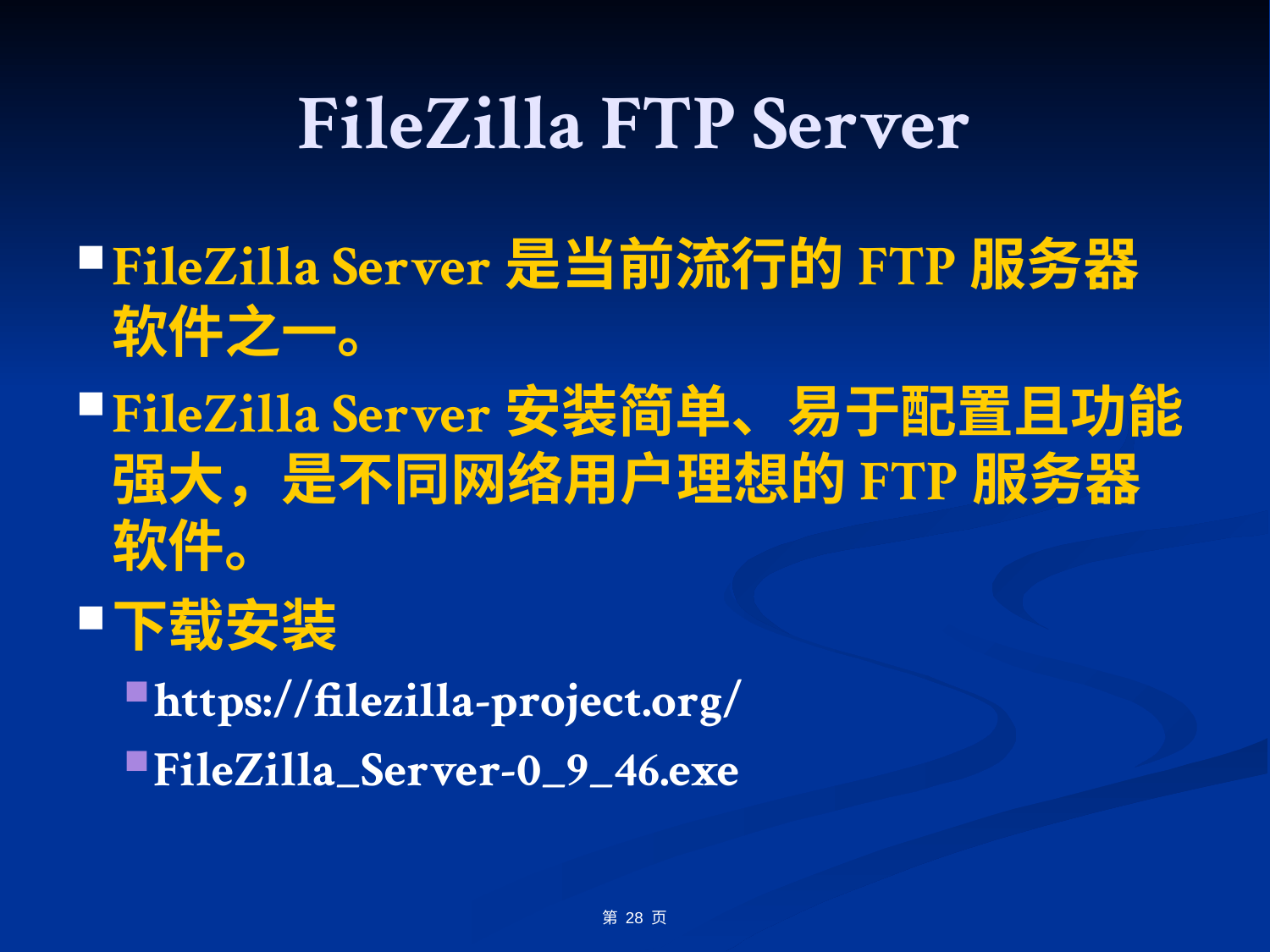

# FileZilla FTP Server
FileZilla Server是当前流行的FTP服务器软件之一。
FileZilla Server安装简单、易于配置且功能强大，是不同网络用户理想的FTP服务器软件。
下载安装
https://filezilla-project.org/
FileZilla_Server-0_9_46.exe

第 28 页